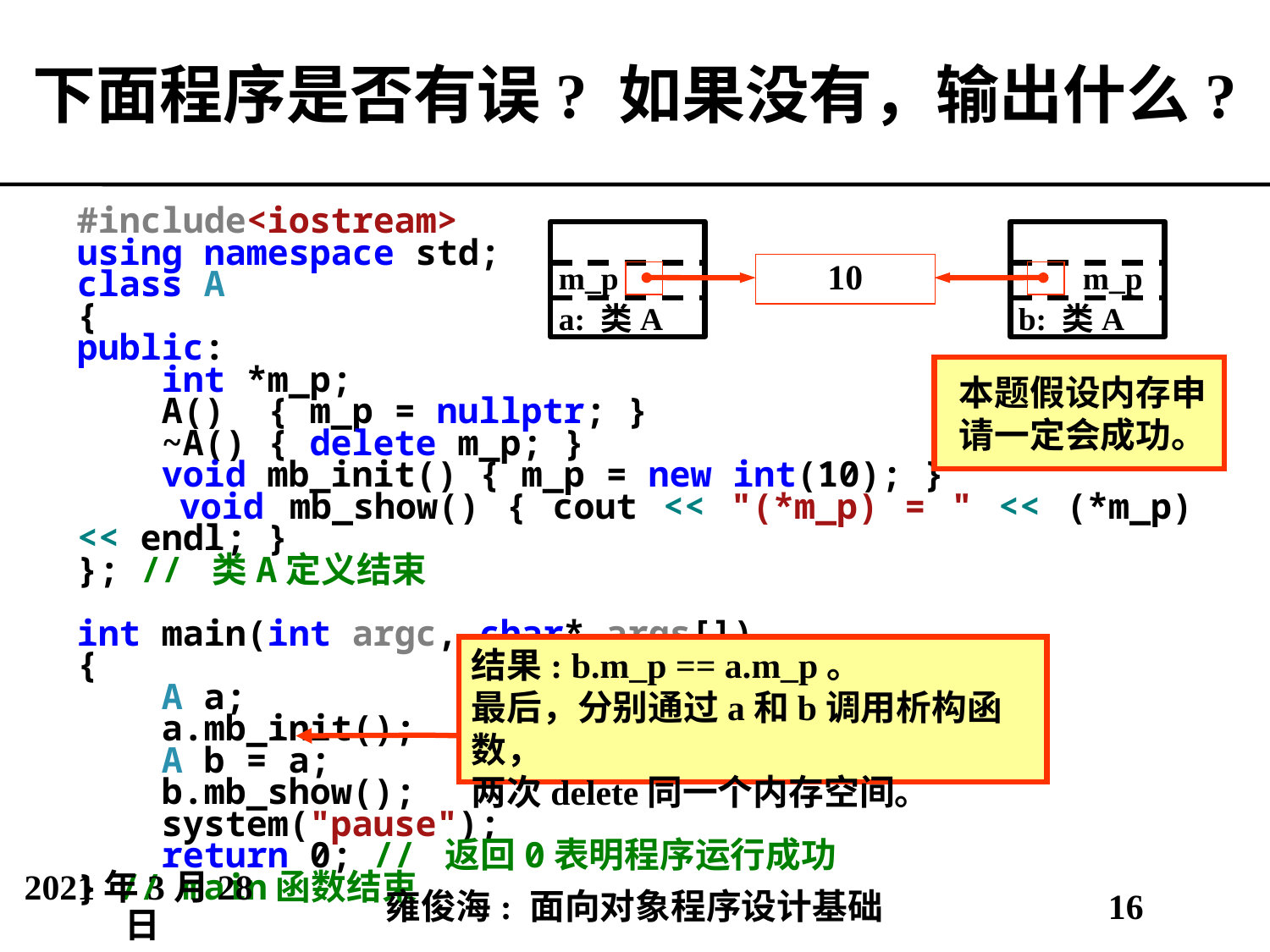

# 下面程序是否有误? 如果没有，输出什么?

#include<iostream>
using namespace std;
class A
{
public:
    int *m_p;
    A()  { m_p = nullptr; }
    ~A() { delete m_p; }
    void mb_init() { m_p = new int(10); }
    void mb_show() { cout << "(*m_p) = " << (*m_p) << endl; }
}; // 类A定义结束

int main(int argc, char* args[])
{
    A a;
    a.mb_init();
    A b = a;
    b.mb_show();
    system("pause");
    return 0; // 返回0表明程序运行成功
} // main函数结束
 m_p
 a: 类A
         m_p
 b: 类A
10

本题假设内存申请一定会成功。
结果: b.m_p == a.m_p。
最后，分别通过a和b调用析构函数，
两次delete同一个内存空间。
2021年3月28日
雍俊海: 面向对象程序设计基础
16